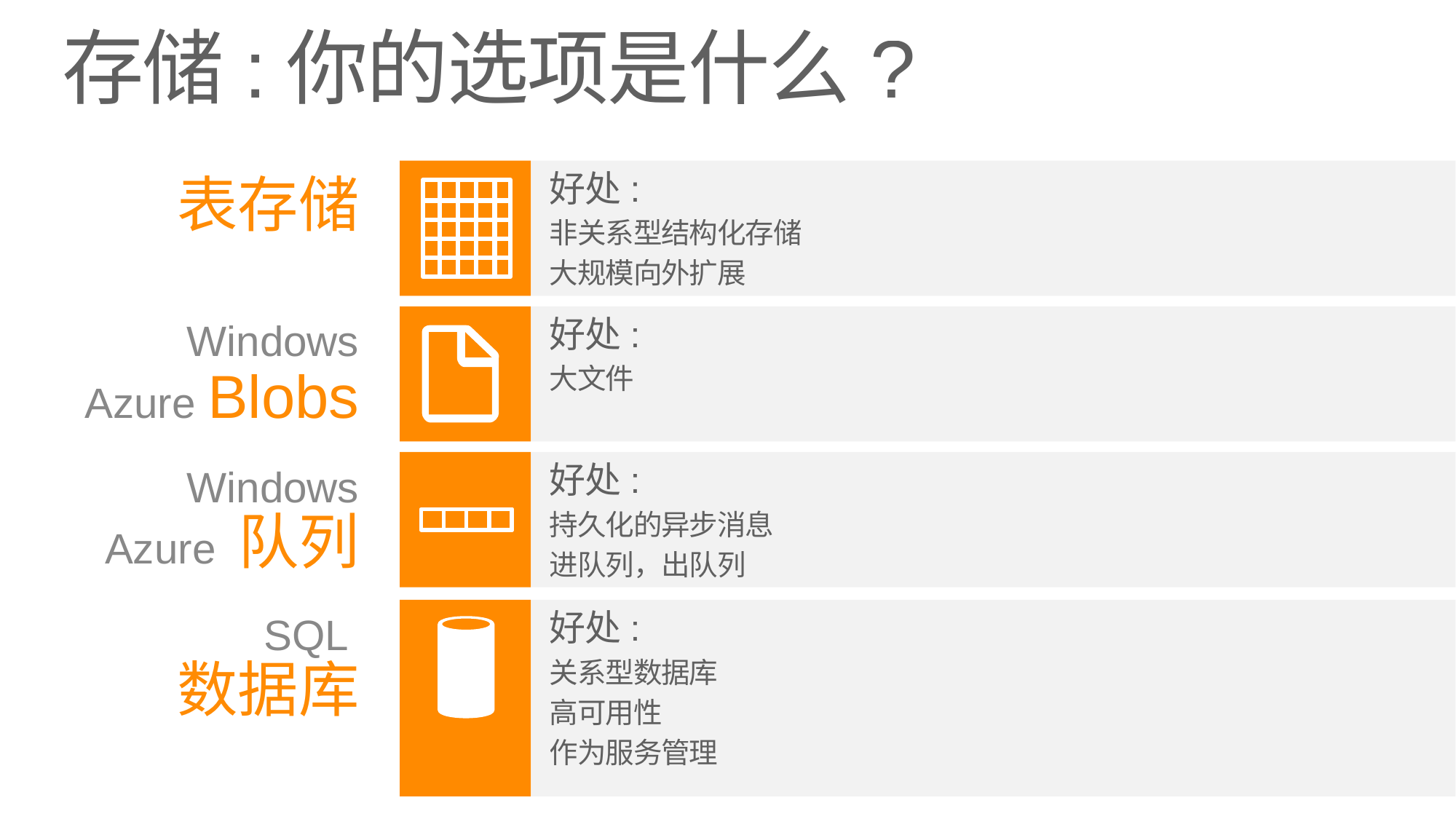

# 存储:你的选项是什么?

表存储
好处:
非关系型结构化存储
大规模向外扩展

Windows Azure Blobs
好处:
大文件

Windows Azure 队列
好处:
持久化的异步消息
进队列，出队列

SQL
数据库
好处:
关系型数据库
高可用性
作为服务管理